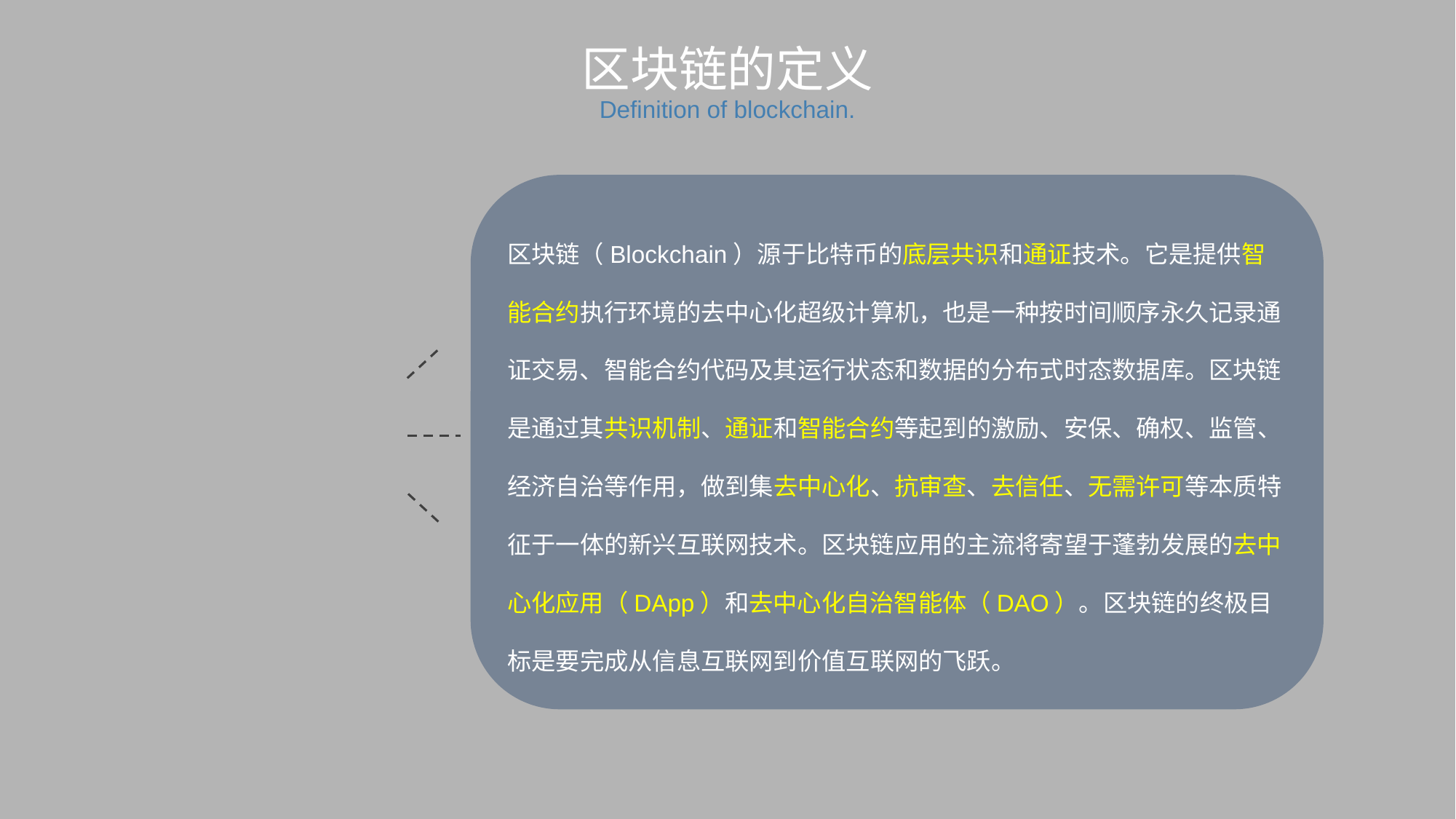

区块链的定义
Definition of blockchain.
区块链（Blockchain）源于比特币的底层共识和通证技术。它是提供智能合约执行环境的去中心化超级计算机，也是一种按时间顺序永久记录通证交易、智能合约代码及其运行状态和数据的分布式时态数据库。区块链是通过其共识机制、通证和智能合约等起到的激励、安保、确权、监管、经济自治等作用，做到集去中心化、抗审查、去信任、无需许可等本质特征于一体的新兴互联网技术。区块链应用的主流将寄望于蓬勃发展的去中心化应用（DApp）和去中心化自治智能体（DAO）。区块链的终极目标是要完成从信息互联网到价值互联网的飞跃。